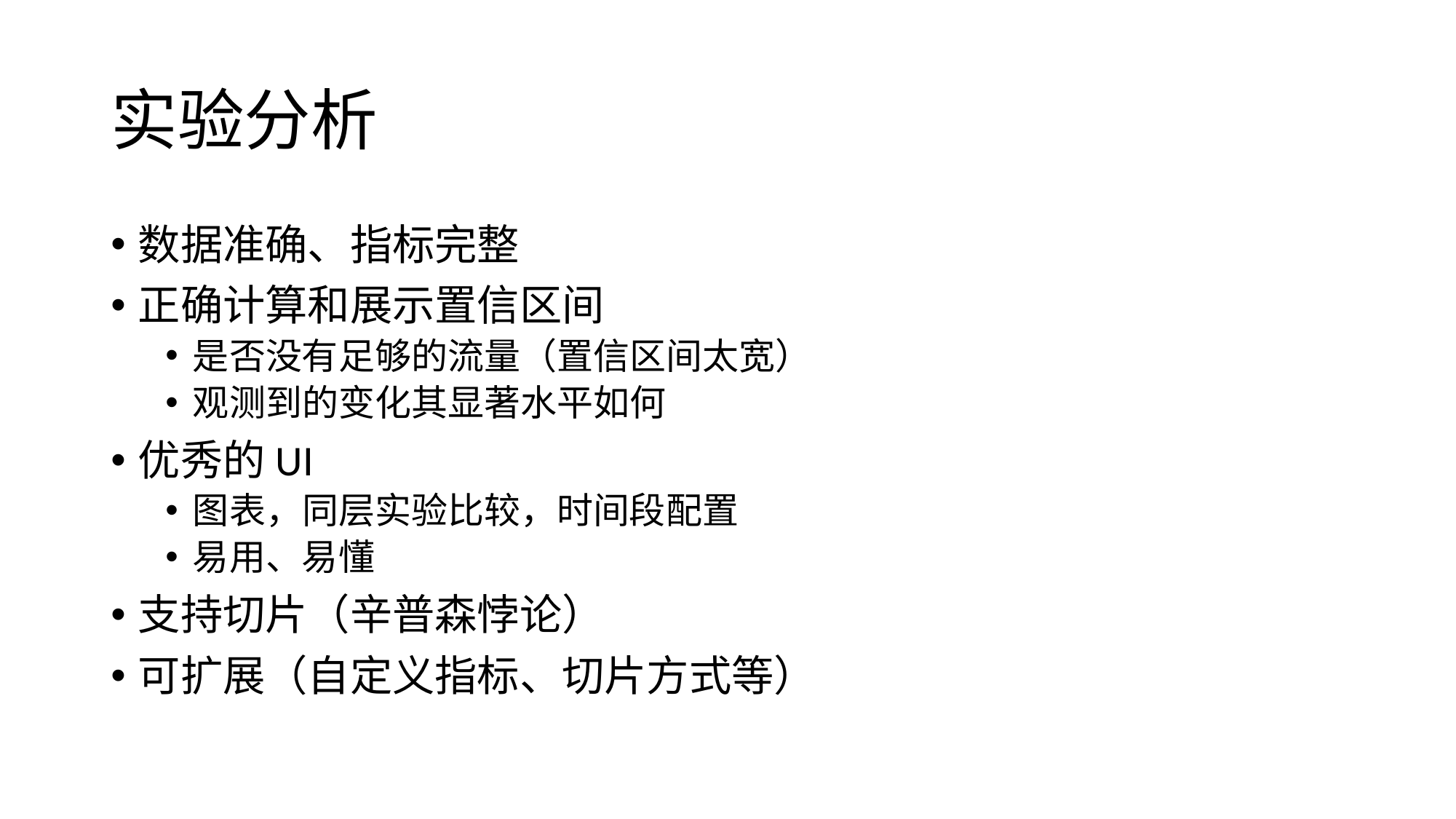

# 实验分析
数据准确、指标完整
正确计算和展示置信区间
是否没有足够的流量（置信区间太宽）
观测到的变化其显著水平如何
优秀的UI
图表，同层实验比较，时间段配置
易用、易懂
支持切片（辛普森悖论）
可扩展（自定义指标、切片方式等）